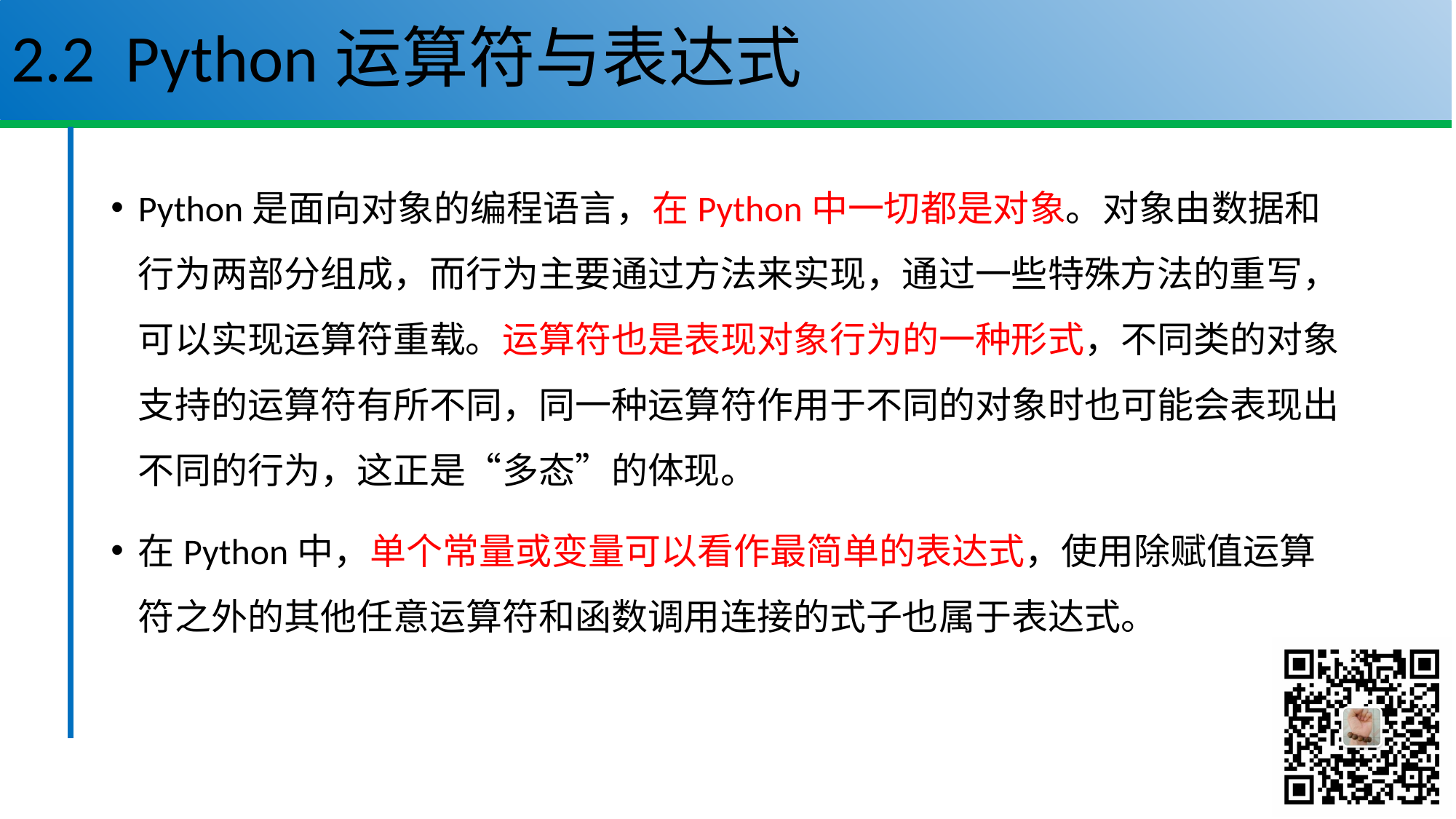

# 2.2  Python运算符与表达式
Python是面向对象的编程语言，在Python中一切都是对象。对象由数据和行为两部分组成，而行为主要通过方法来实现，通过一些特殊方法的重写，可以实现运算符重载。运算符也是表现对象行为的一种形式，不同类的对象支持的运算符有所不同，同一种运算符作用于不同的对象时也可能会表现出不同的行为，这正是“多态”的体现。
在Python中，单个常量或变量可以看作最简单的表达式，使用除赋值运算符之外的其他任意运算符和函数调用连接的式子也属于表达式。
22